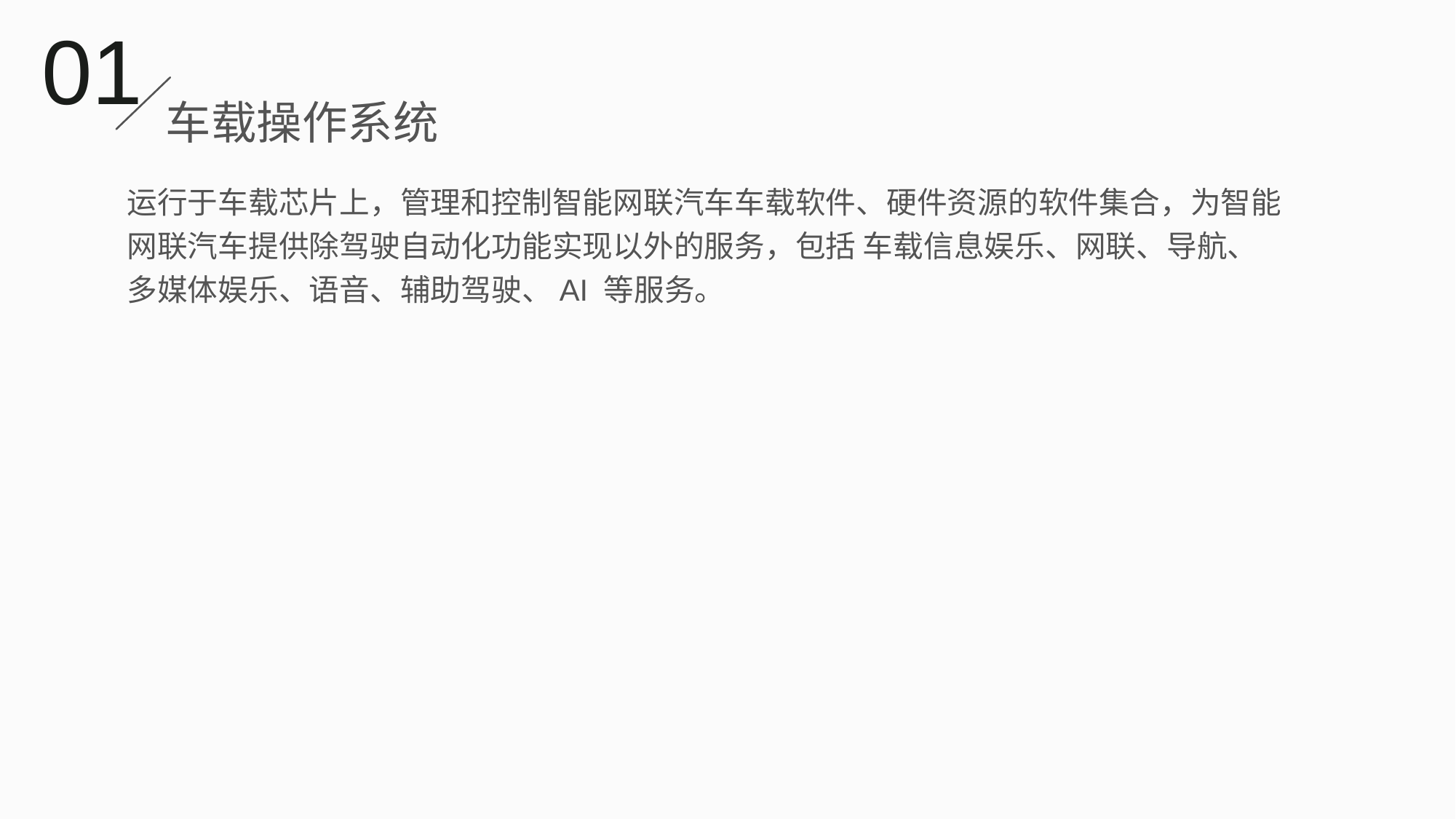

01
车载操作系统
运行于车载芯片上，管理和控制智能网联汽车车载软件、硬件资源的软件集合，为智能网联汽车提供除驾驶自动化功能实现以外的服务，包括 车载信息娱乐、网联、导航、多媒体娱乐、语音、辅助驾驶、AI 等服务。